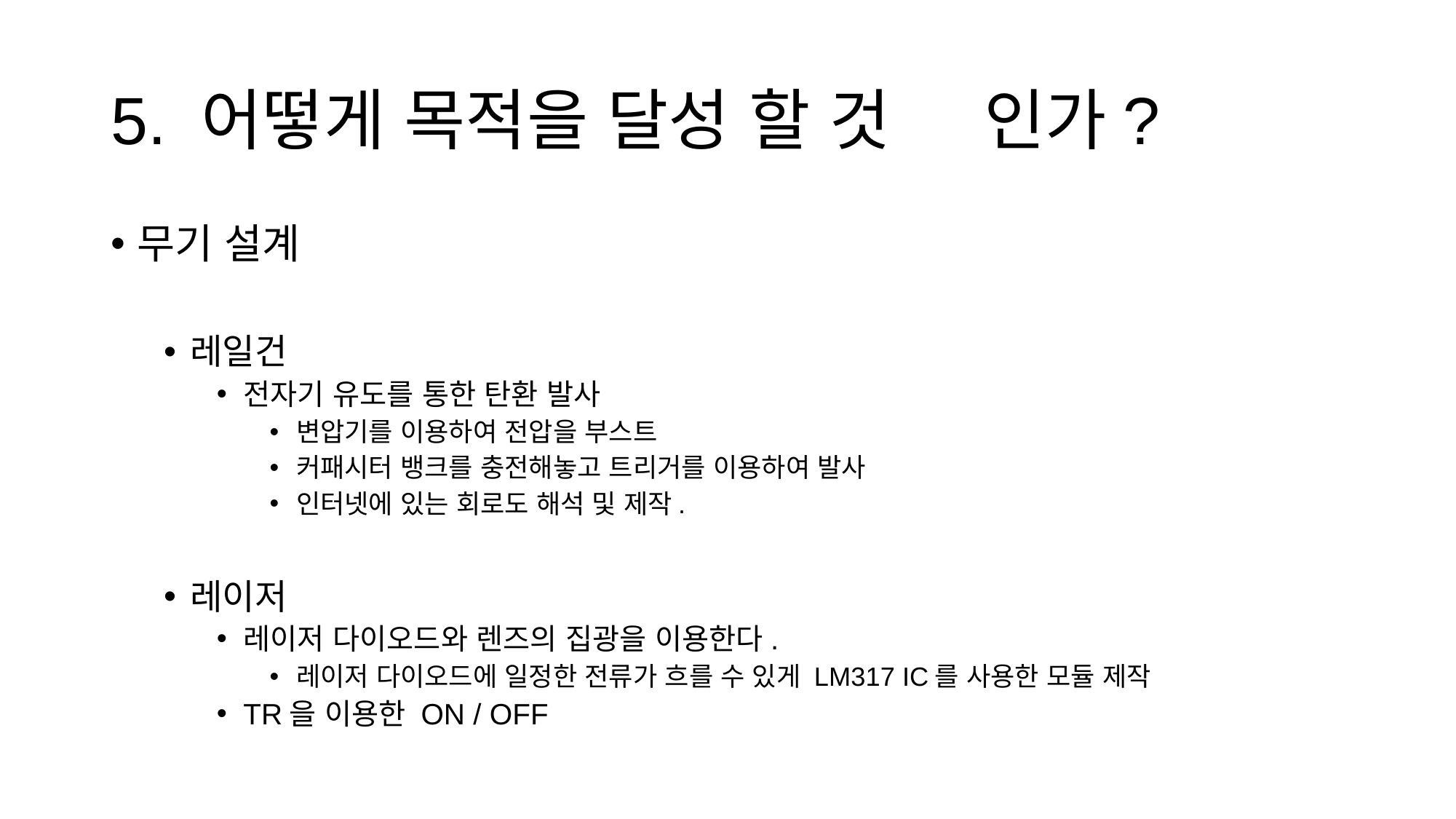

# 5. 어떻게 목적을 달성 할 것	인가?
무기 설계

레일건
전자기 유도를 통한 탄환 발사
변압기를 이용하여 전압을 부스트
커패시터 뱅크를 충전해놓고 트리거를 이용하여 발사
인터넷에 있는 회로도 해석 및 제작.

레이저
레이저 다이오드와 렌즈의 집광을 이용한다.
레이저 다이오드에 일정한 전류가 흐를 수 있게 LM317 IC를 사용한 모듈 제작
TR을 이용한 ON / OFF